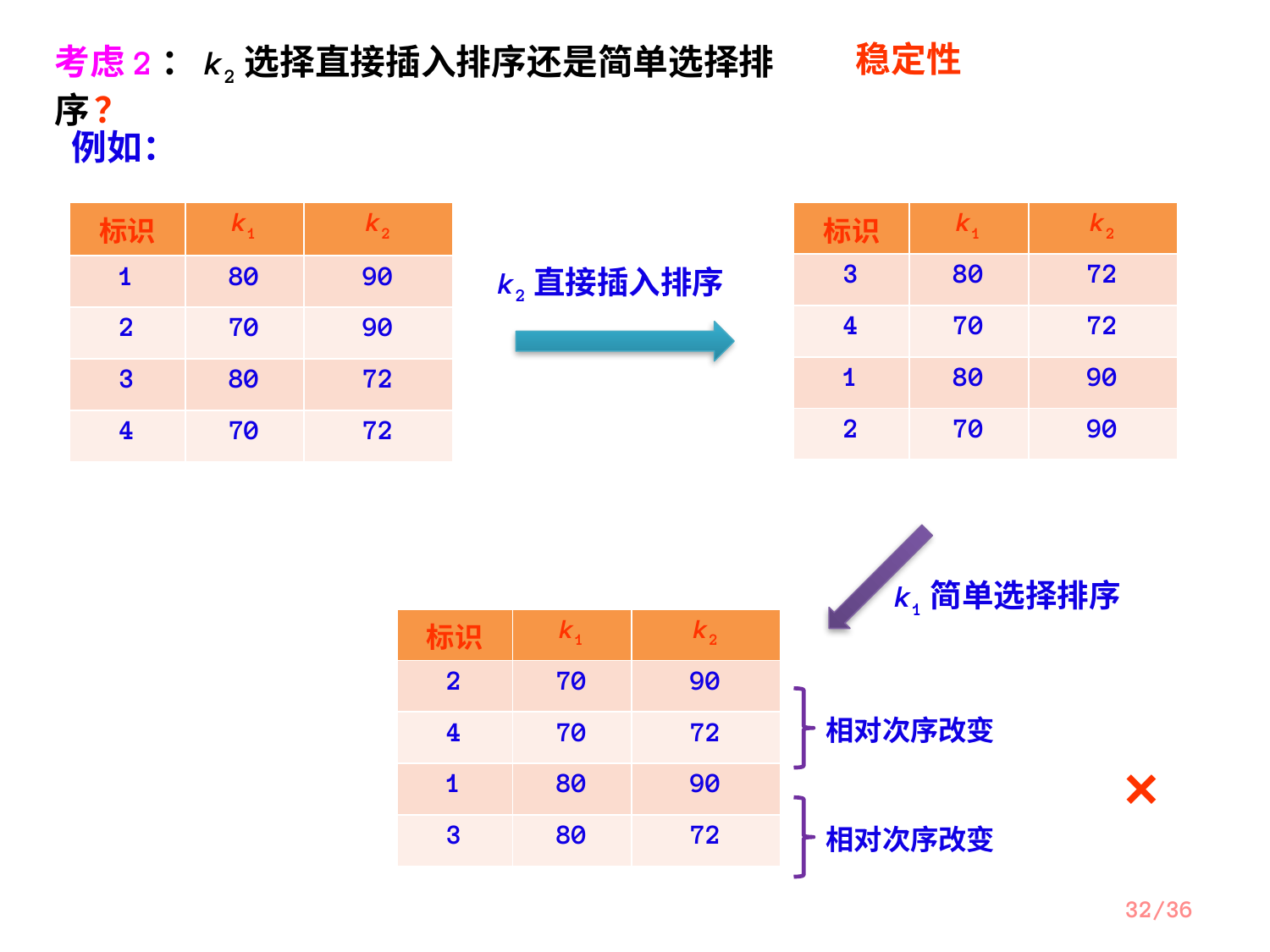

考虑2：k2选择直接插入排序还是简单选择排序 ？
稳定性
例如：
| 标识 | k1 | k2 |
| --- | --- | --- |
| 1 | 80 | 90 |
| 2 | 70 | 90 |
| 3 | 80 | 72 |
| 4 | 70 | 72 |
| 标识 | k1 | k2 |
| --- | --- | --- |
| 3 | 80 | 72 |
| 4 | 70 | 72 |
| 1 | 80 | 90 |
| 2 | 70 | 90 |
k2直接插入排序

k1简单选择排序

相对次序改变

相对次序改变
| 标识 | k1 | k2 |
| --- | --- | --- |
| 2 | 70 | 90 |
| 4 | 70 | 72 |
| 1 | 80 | 90 |
| 3 | 80 | 72 |
×
32/36